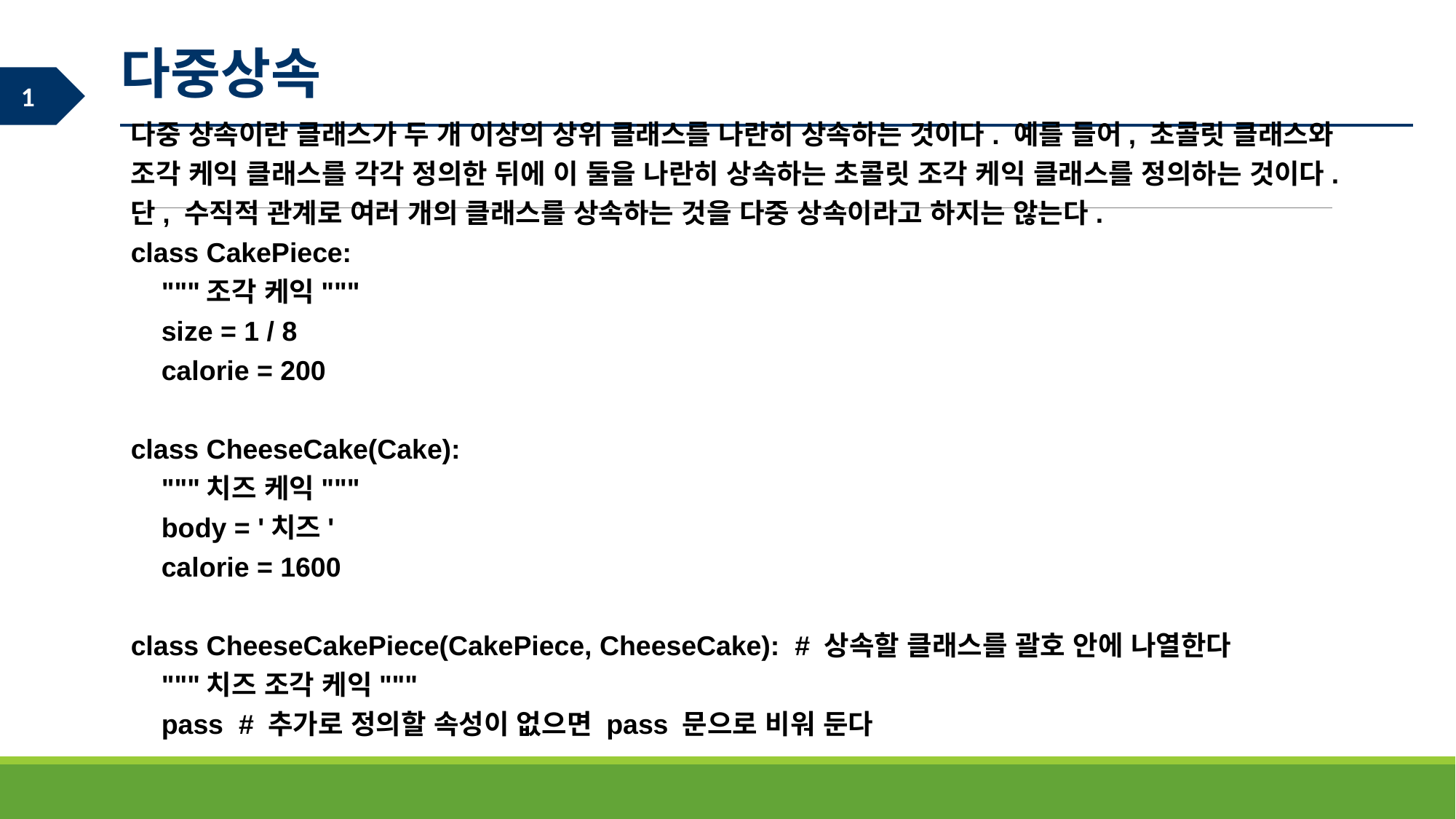

다중상속
다중 상속이란 클래스가 두 개 이상의 상위 클래스를 나란히 상속하는 것이다. 예를 들어, 초콜릿 클래스와 조각 케익 클래스를 각각 정의한 뒤에 이 둘을 나란히 상속하는 초콜릿 조각 케익 클래스를 정의하는 것이다. 단, 수직적 관계로 여러 개의 클래스를 상속하는 것을 다중 상속이라고 하지는 않는다.
class CakePiece:
    """조각 케익"""
    size = 1 / 8
    calorie = 200

class CheeseCake(Cake):
    """치즈 케익"""
    body = '치즈'
    calorie = 1600

class CheeseCakePiece(CakePiece, CheeseCake):  # 상속할 클래스를 괄호 안에 나열한다
    """치즈 조각 케익"""
    pass  # 추가로 정의할 속성이 없으면 pass 문으로 비워 둔다